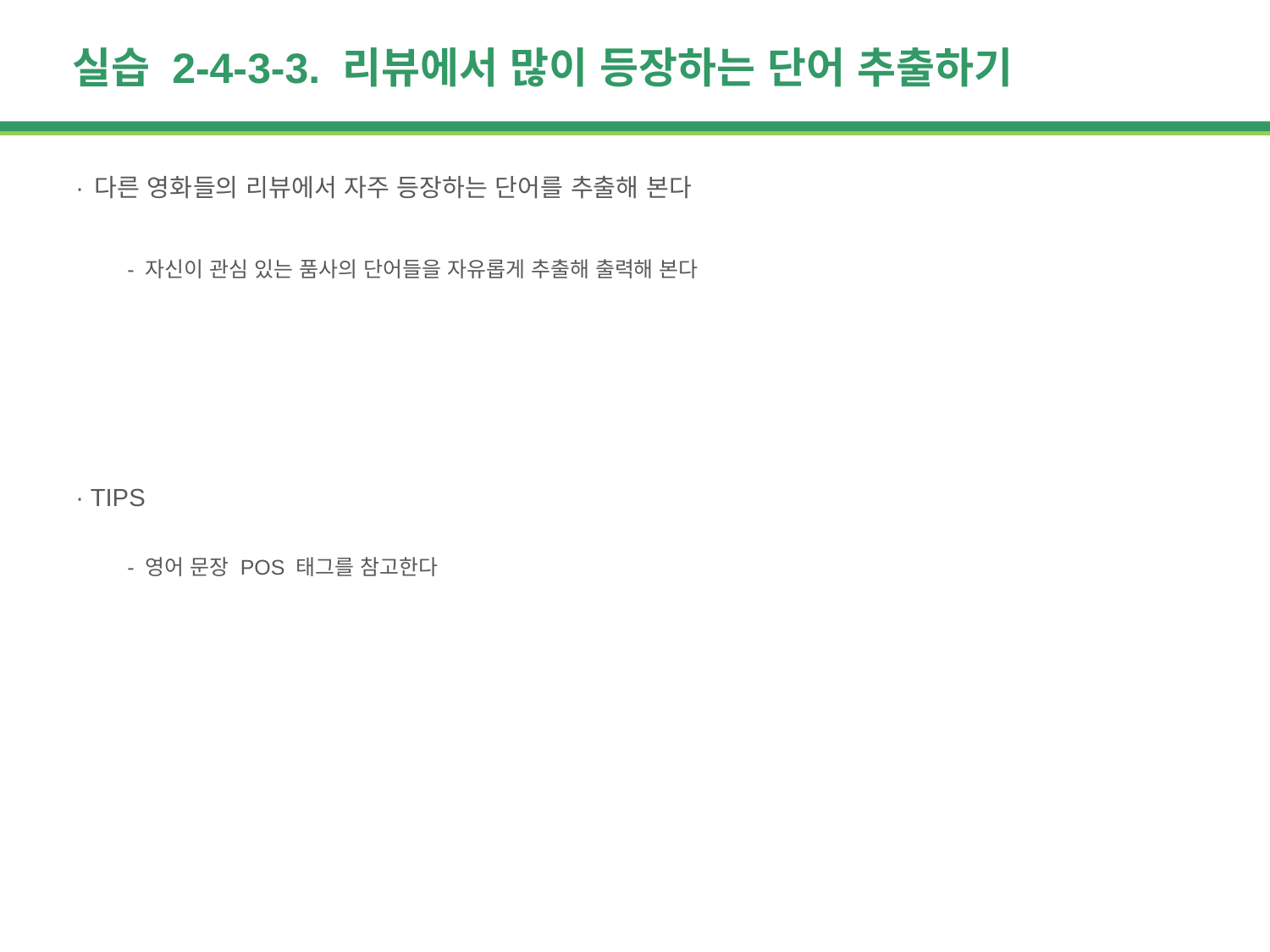

실습 2-4-3-3. 리뷰에서 많이 등장하는 단어 추출하기

∙ 다른 영화들의 리뷰에서 자주 등장하는 단어를 추출해 본다
- 자신이 관심 있는 품사의 단어들을 자유롭게 추출해 출력해 본다
∙ TIPS
- 영어 문장 POS 태그를 참고한다